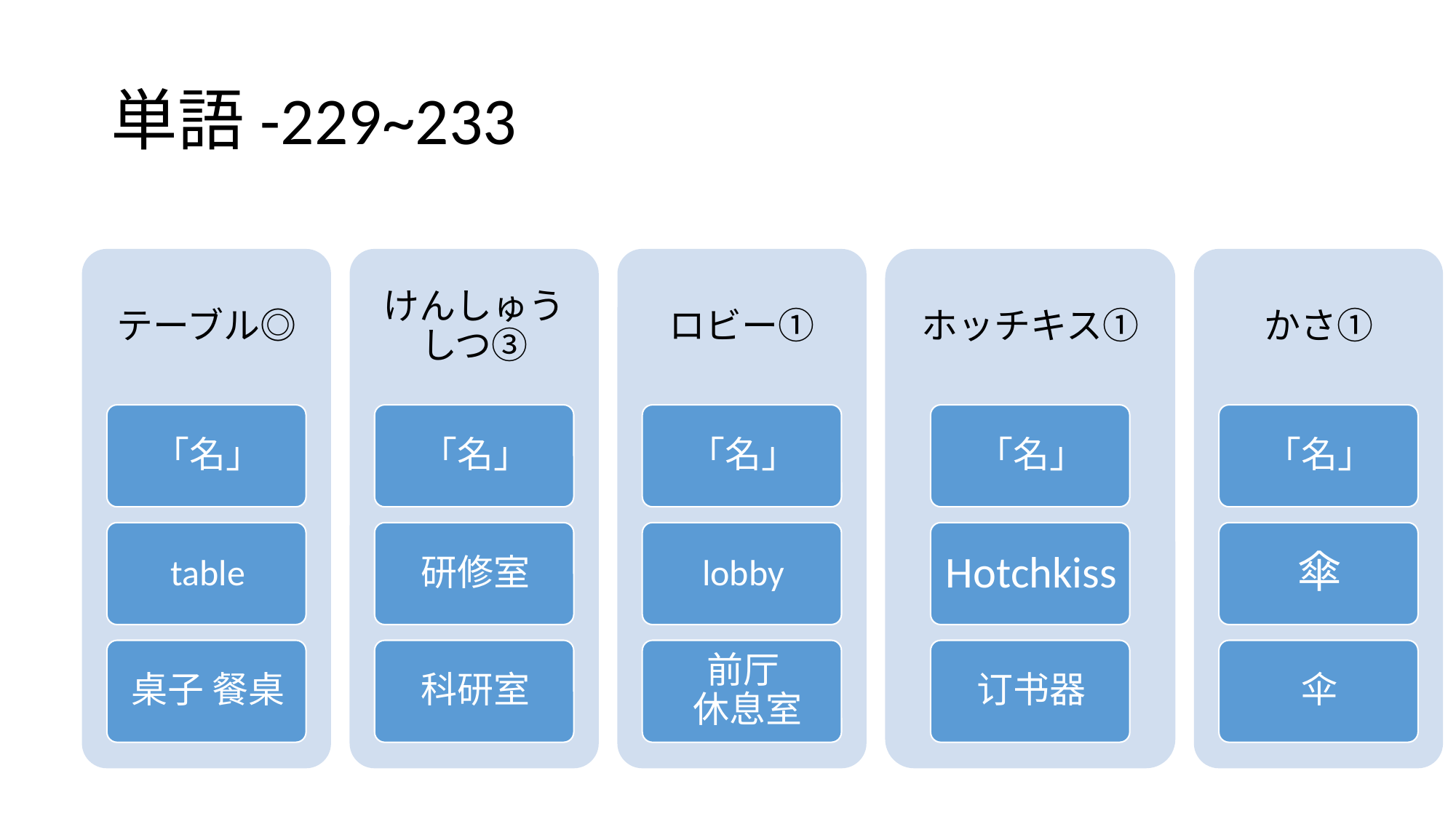

# 単語-229~233
テーブル◎
「名」
table
桌子 餐桌
けんしゅうしつ③
「名」
研修室
科研室
ロビー①
「名」
lobby
前厅
 休息室
ホッチキス①
「名」
Hotchkiss
订书器
かさ①
「名」
傘
伞